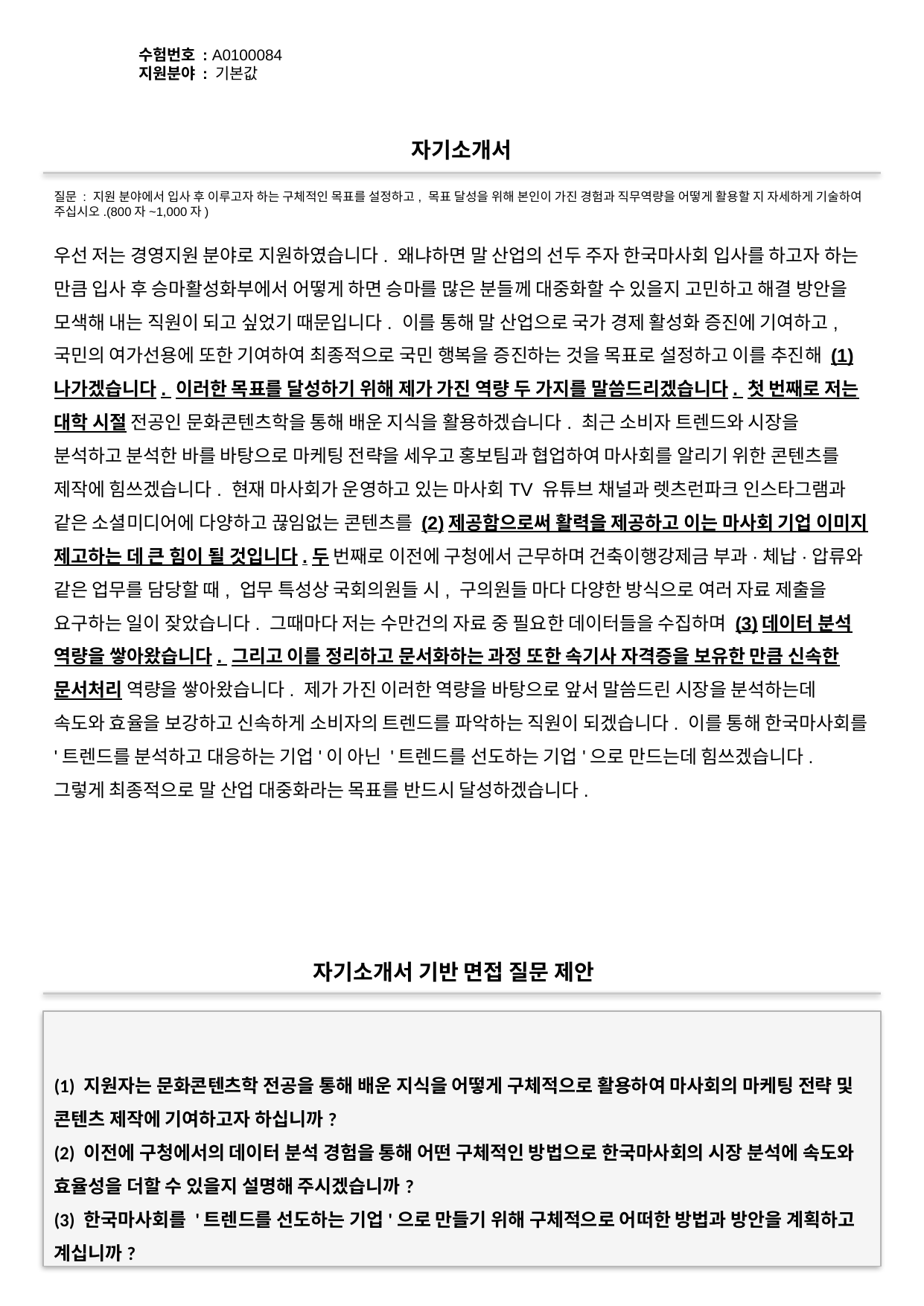

수험번호 : A0100084
지원분야 : 기본값
#

자기소개서

질문 : 지원 분야에서 입사 후 이루고자 하는 구체적인 목표를 설정하고, 목표 달성을 위해 본인이 가진 경험과 직무역량을 어떻게 활용할 지 자세하게 기술하여 주십시오.(800자~1,000자)

우선 저는 경영지원 분야로 지원하였습니다. 왜냐하면 말 산업의 선두 주자 한국마사회 입사를 하고자 하는 만큼 입사 후 승마활성화부에서 어떻게 하면 승마를 많은 분들께 대중화할 수 있을지 고민하고 해결 방안을 모색해 내는 직원이 되고 싶었기 때문입니다. 이를 통해 말 산업으로 국가 경제 활성화 증진에 기여하고, 국민의 여가선용에 또한 기여하여 최종적으로 국민 행복을 증진하는 것을 목표로 설정하고 이를 추진해 (1)나가겠습니다. 이러한 목표를 달성하기 위해 제가 가진 역량 두 가지를 말씀드리겠습니다. 첫 번째로 저는 대학 시절 전공인 문화콘텐츠학을 통해 배운 지식을 활용하겠습니다. 최근 소비자 트렌드와 시장을 분석하고 분석한 바를 바탕으로 마케팅 전략을 세우고 홍보팀과 협업하여 마사회를 알리기 위한 콘텐츠를 제작에 힘쓰겠습니다. 현재 마사회가 운영하고 있는 마사회TV 유튜브 채널과 렛츠런파크 인스타그램과 같은 소셜미디어에 다양하고 끊임없는 콘텐츠를 (2)제공함으로써 활력을 제공하고 이는 마사회 기업 이미지 제고하는 데 큰 힘이 될 것입니다.두 번째로 이전에 구청에서 근무하며 건축이행강제금 부과·체납·압류와 같은 업무를 담당할 때, 업무 특성상 국회의원들 시, 구의원들 마다 다양한 방식으로 여러 자료 제출을 요구하는 일이 잦았습니다. 그때마다 저는 수만건의 자료 중 필요한 데이터들을 수집하며 (3)데이터 분석 역량을 쌓아왔습니다. 그리고 이를 정리하고 문서화하는 과정 또한 속기사 자격증을 보유한 만큼 신속한 문서처리 역량을 쌓아왔습니다. 제가 가진 이러한 역량을 바탕으로 앞서 말씀드린 시장을 분석하는데 속도와 효율을 보강하고 신속하게 소비자의 트렌드를 파악하는 직원이 되겠습니다. 이를 통해 한국마사회를 '트렌드를 분석하고 대응하는 기업'이 아닌 '트렌드를 선도하는 기업'으로 만드는데 힘쓰겠습니다. 그렇게 최종적으로 말 산업 대중화라는 목표를 반드시 달성하겠습니다.

자기소개서 기반 면접 질문 제안

(1) 지원자는 문화콘텐츠학 전공을 통해 배운 지식을 어떻게 구체적으로 활용하여 마사회의 마케팅 전략 및 콘텐츠 제작에 기여하고자 하십니까?
(2) 이전에 구청에서의 데이터 분석 경험을 통해 어떤 구체적인 방법으로 한국마사회의 시장 분석에 속도와 효율성을 더할 수 있을지 설명해 주시겠습니까?
(3) 한국마사회를 '트렌드를 선도하는 기업'으로 만들기 위해 구체적으로 어떠한 방법과 방안을 계획하고 계십니까?